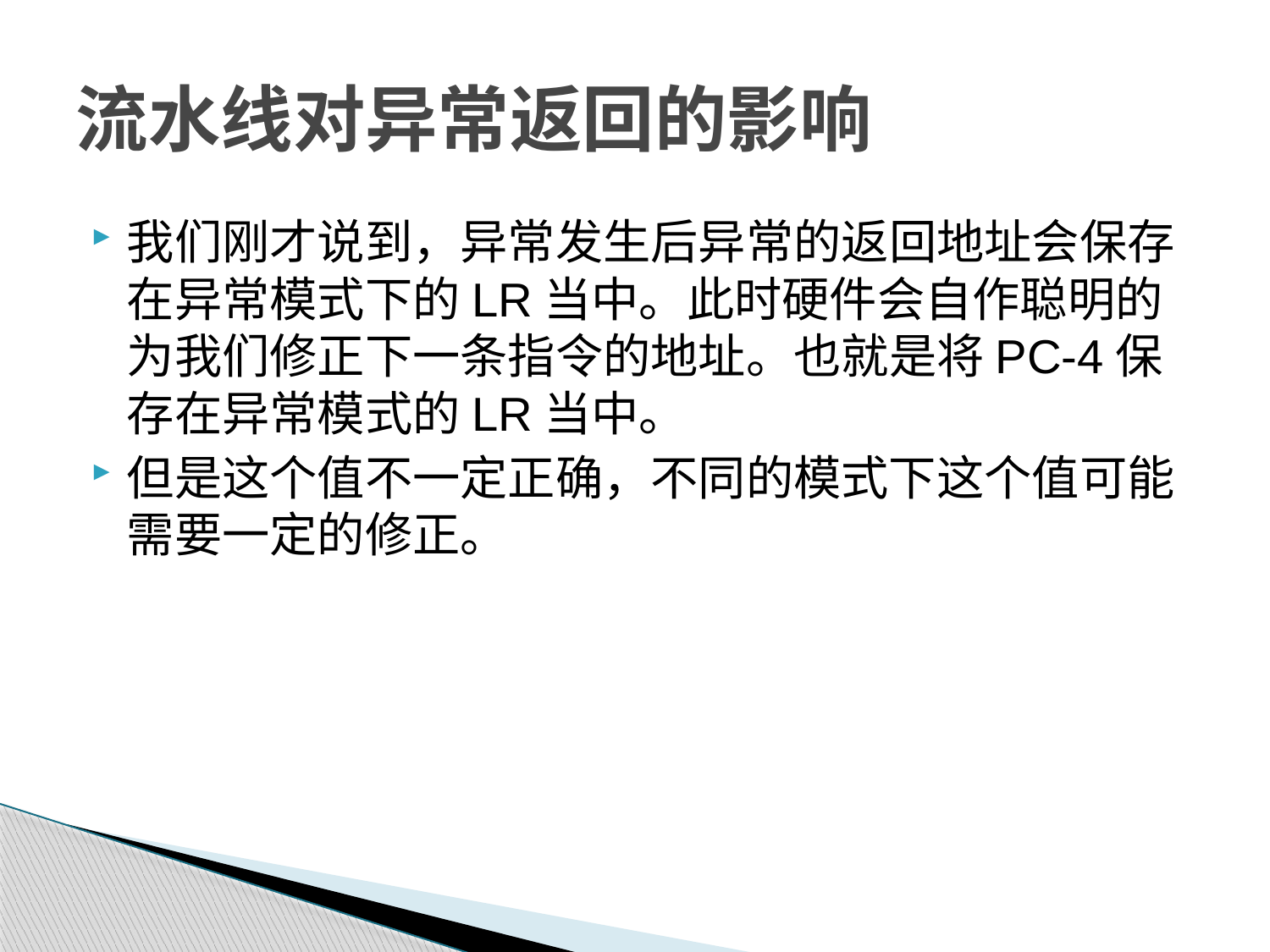

# 流水线对异常返回的影响
我们刚才说到，异常发生后异常的返回地址会保存在异常模式下的LR当中。此时硬件会自作聪明的为我们修正下一条指令的地址。也就是将PC-4保存在异常模式的LR当中。
但是这个值不一定正确，不同的模式下这个值可能需要一定的修正。